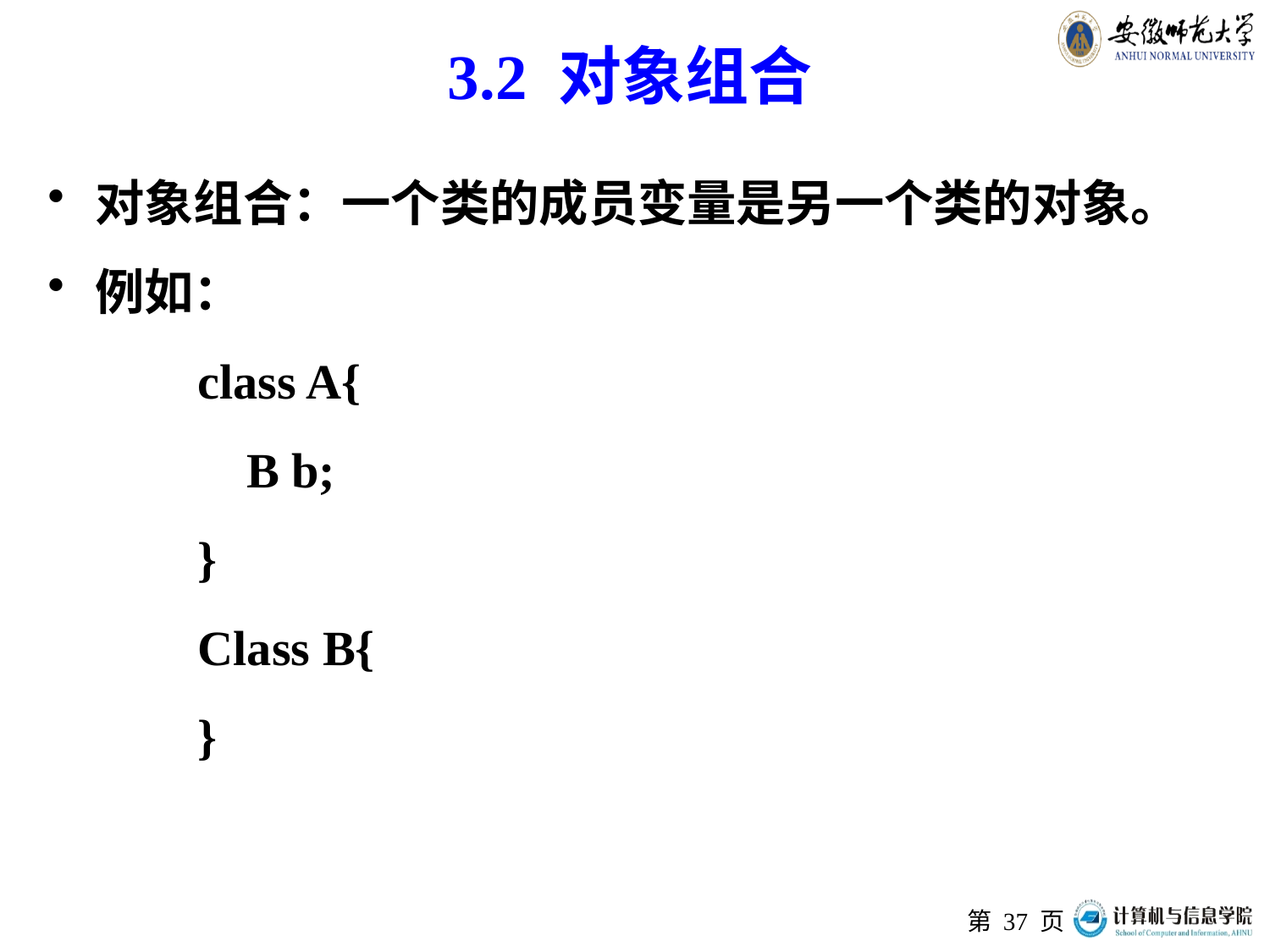

# 3.2 对象组合
对象组合：一个类的成员变量是另一个类的对象。
例如：
class A{
    B b;
}
Class B{
}
第 37 页